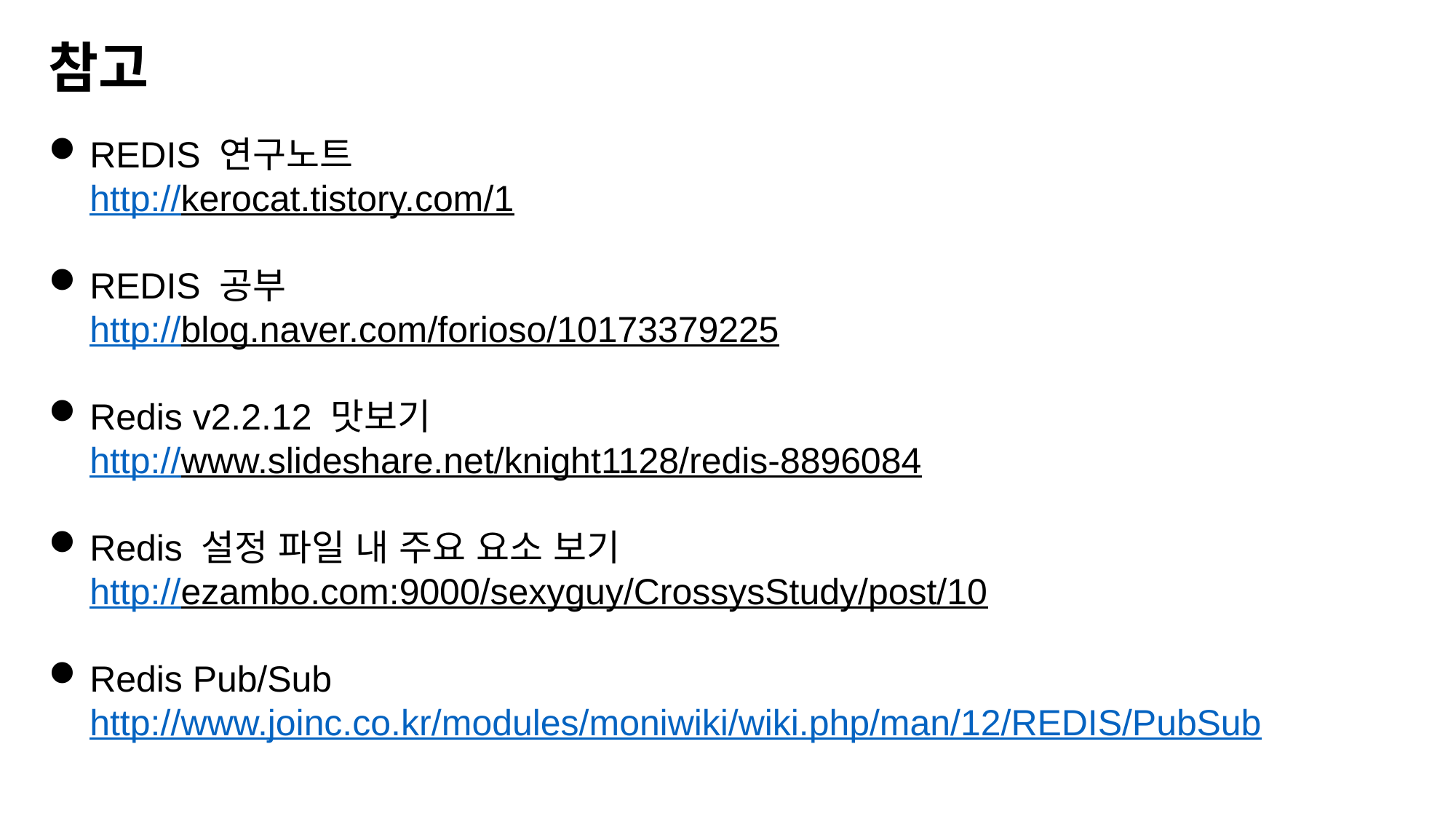

참고
REDIS 연구노트
http://kerocat.tistory.com/1

REDIS 공부
http://blog.naver.com/forioso/10173379225

Redis v2.2.12 맛보기
http://www.slideshare.net/knight1128/redis-8896084

Redis 설정 파일 내 주요 요소 보기
http://ezambo.com:9000/sexyguy/CrossysStudy/post/10
Redis Pub/Sub
http://www.joinc.co.kr/modules/moniwiki/wiki.php/man/12/REDIS/PubSub